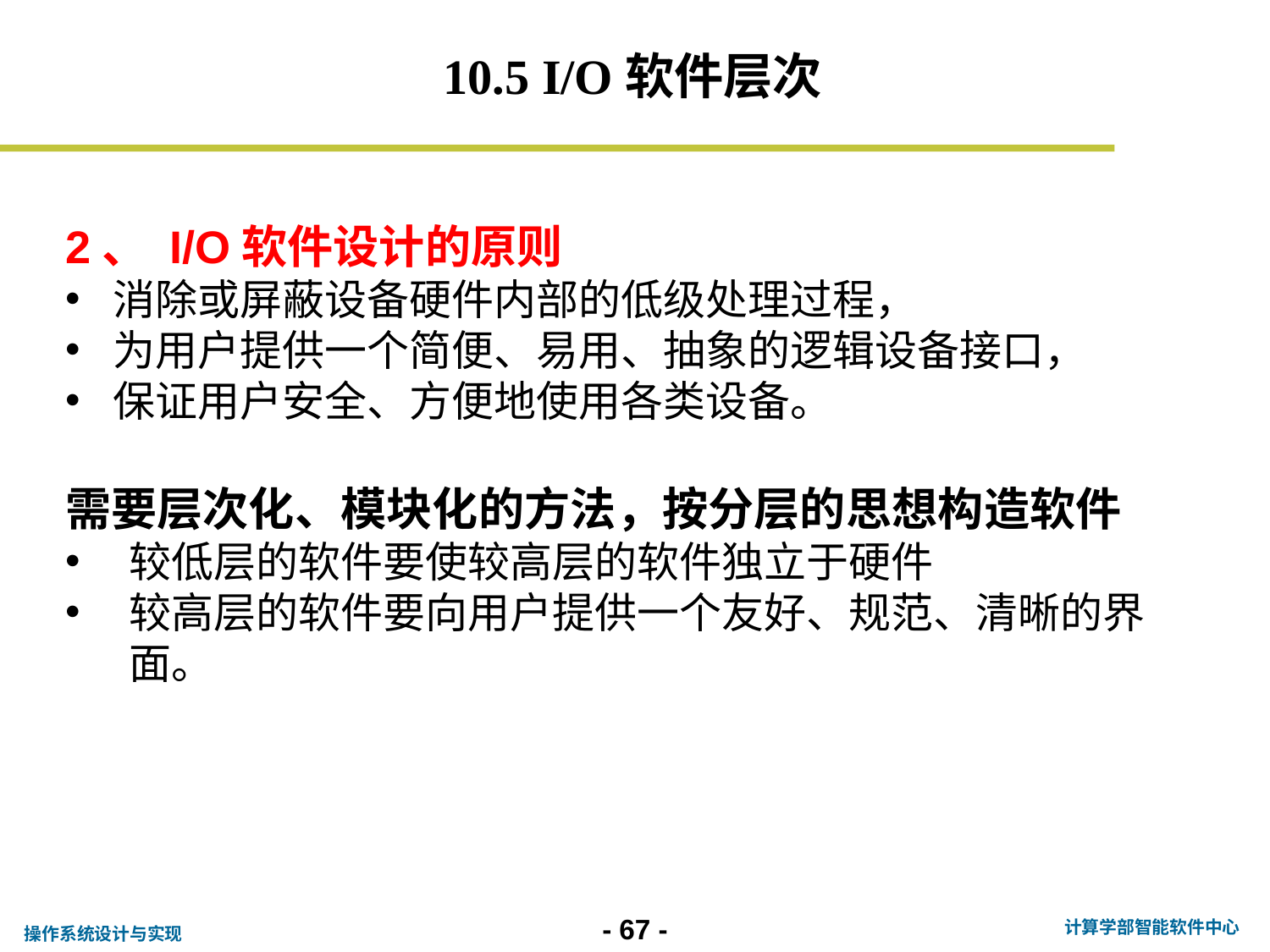

10.5 I/O软件层次
2、 I/O软件设计的原则
消除或屏蔽设备硬件内部的低级处理过程，
为用户提供一个简便、易用、抽象的逻辑设备接口，
保证用户安全、方便地使用各类设备。

需要层次化、模块化的方法，按分层的思想构造软件
较低层的软件要使较高层的软件独立于硬件
较高层的软件要向用户提供一个友好、规范、清晰的界面。